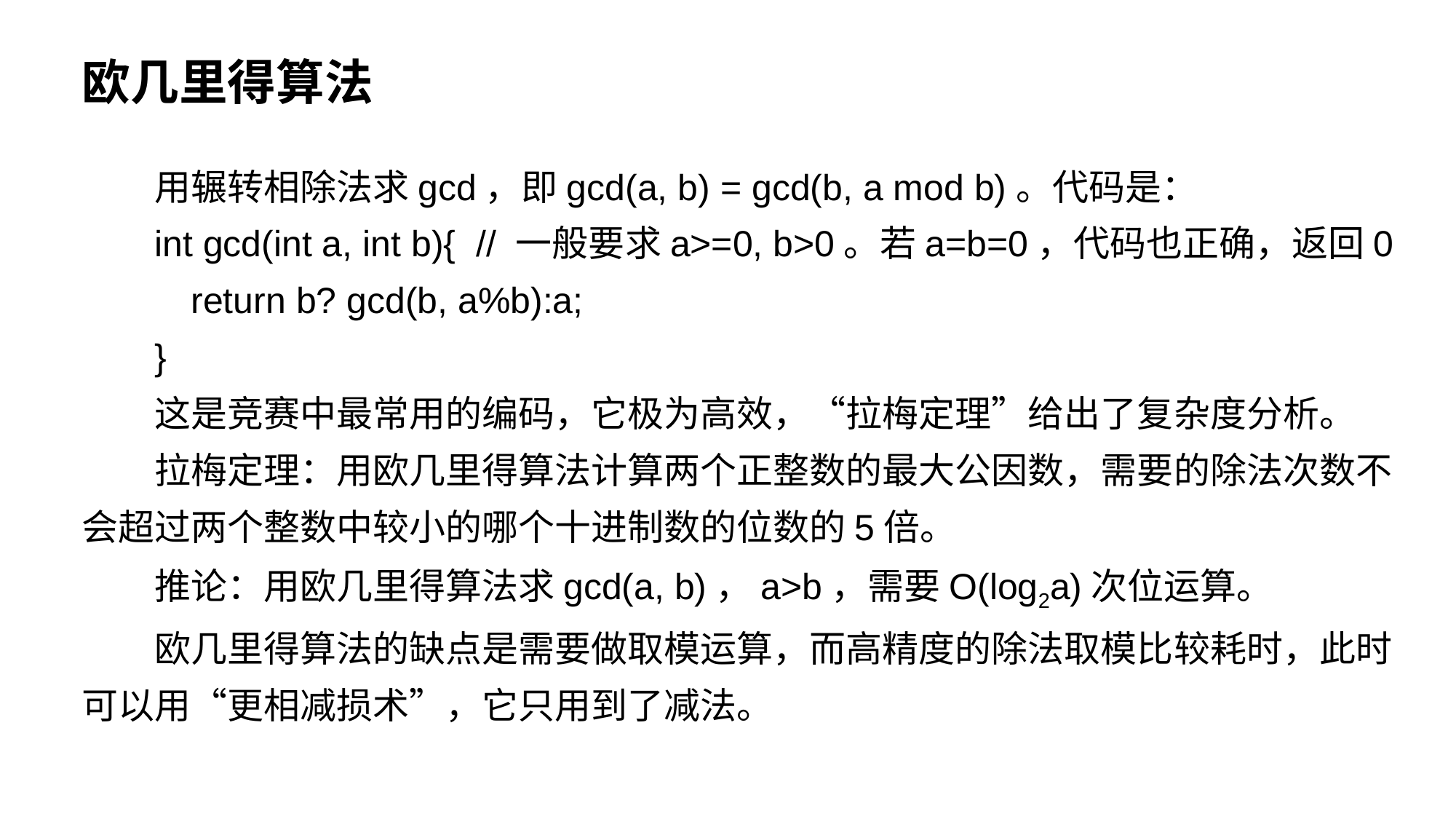

# 欧几里得算法
用辗转相除法求gcd，即gcd(a, b) = gcd(b, a mod b)。代码是：
int gcd(int a, int b){  // 一般要求a>=0, b>0。若a=b=0，代码也正确，返回0
	return b? gcd(b, a%b):a;
}
这是竞赛中最常用的编码，它极为高效，“拉梅定理”给出了复杂度分析。
拉梅定理：用欧几里得算法计算两个正整数的最大公因数，需要的除法次数不会超过两个整数中较小的哪个十进制数的位数的5倍。
推论：用欧几里得算法求gcd(a, b)，a>b，需要O(log2a)次位运算。
欧几里得算法的缺点是需要做取模运算，而高精度的除法取模比较耗时，此时可以用“更相减损术”，它只用到了减法。